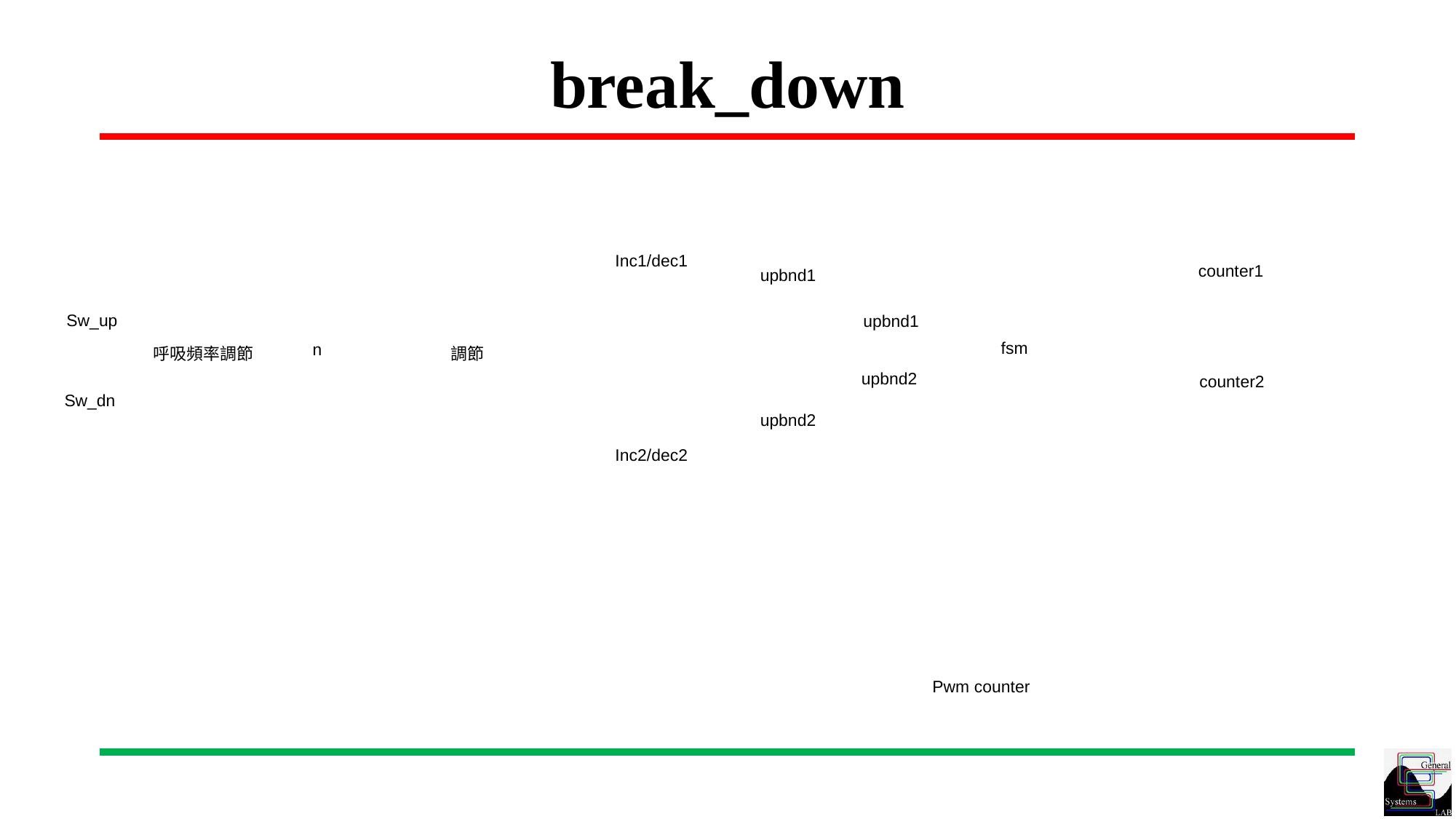

# break_down
Inc1/dec1
counter1
upbnd1
Sw_up
upbnd1
fsm
n
調節
呼吸頻率調節
upbnd2
counter2
Sw_dn
upbnd2
Inc2/dec2
Pwm counter